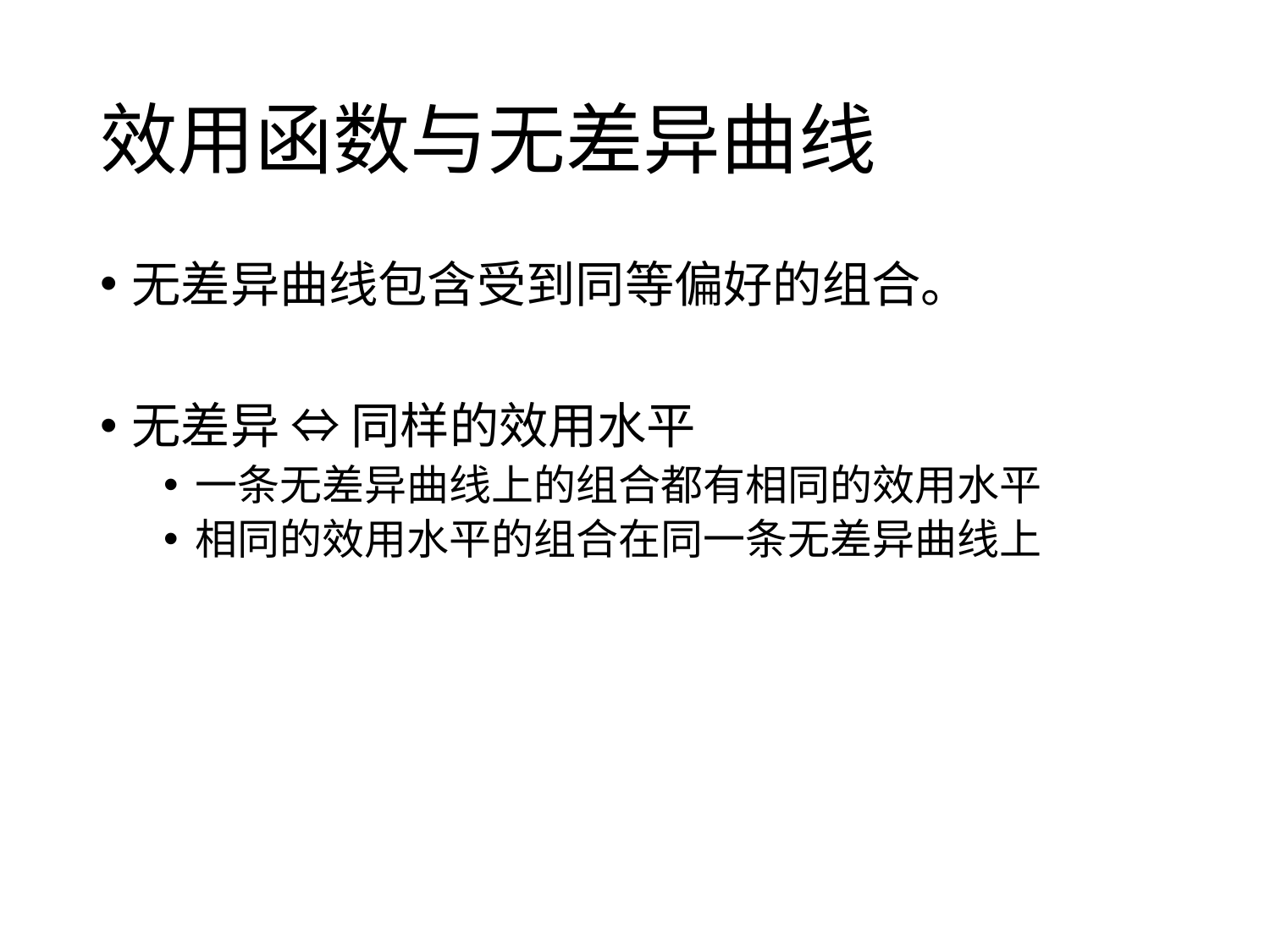

# 效用函数与无差异曲线
无差异曲线包含受到同等偏好的组合。

无差异 ⇔ 同样的效用水平
一条无差异曲线上的组合都有相同的效用水平
相同的效用水平的组合在同一条无差异曲线上